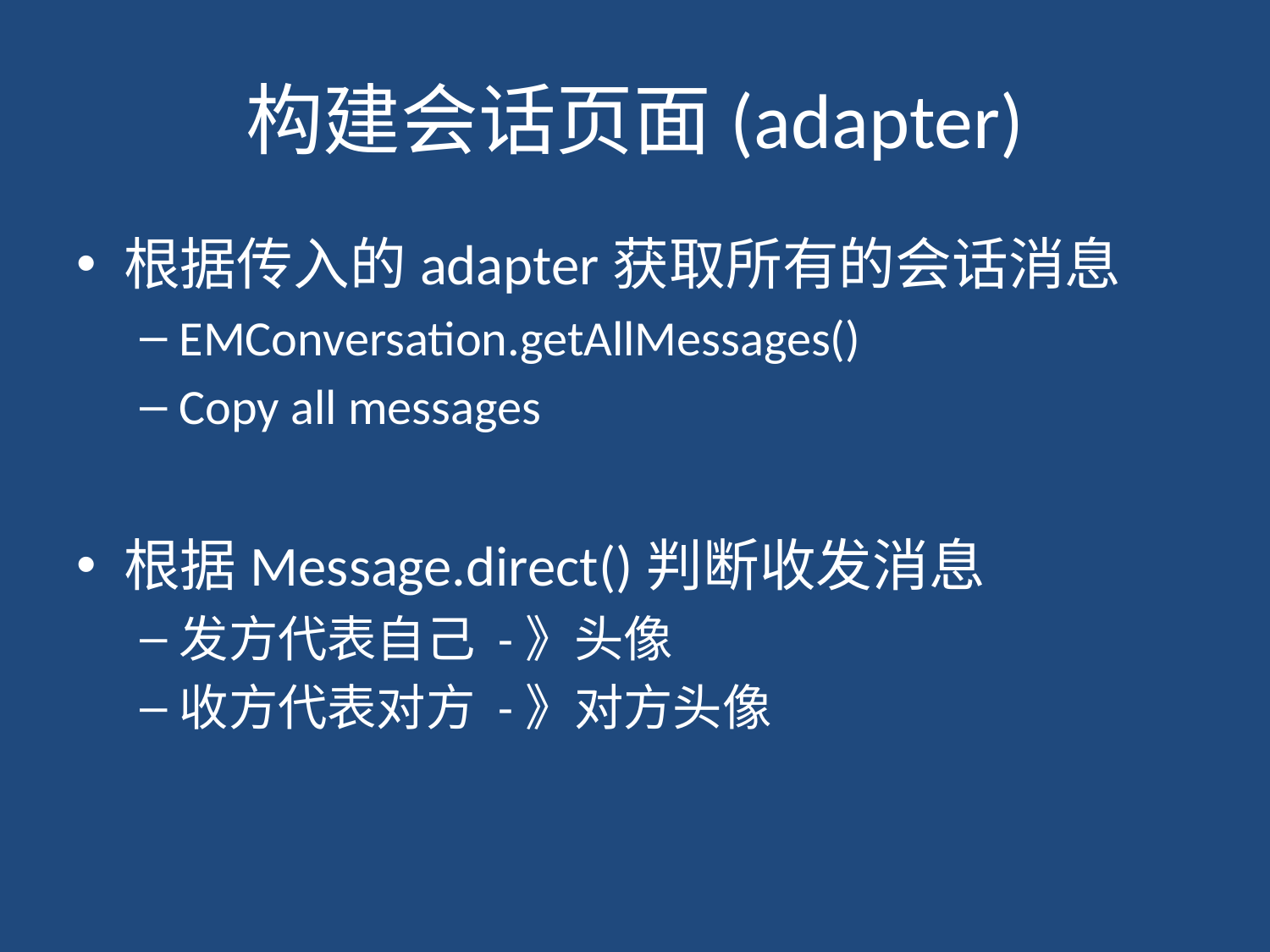

# 构建会话页面(adapter)
根据传入的adapter获取所有的会话消息
EMConversation.getAllMessages()
Copy all messages

根据Message.direct()判断收发消息
发方代表自己 -》头像
收方代表对方 -》对方头像